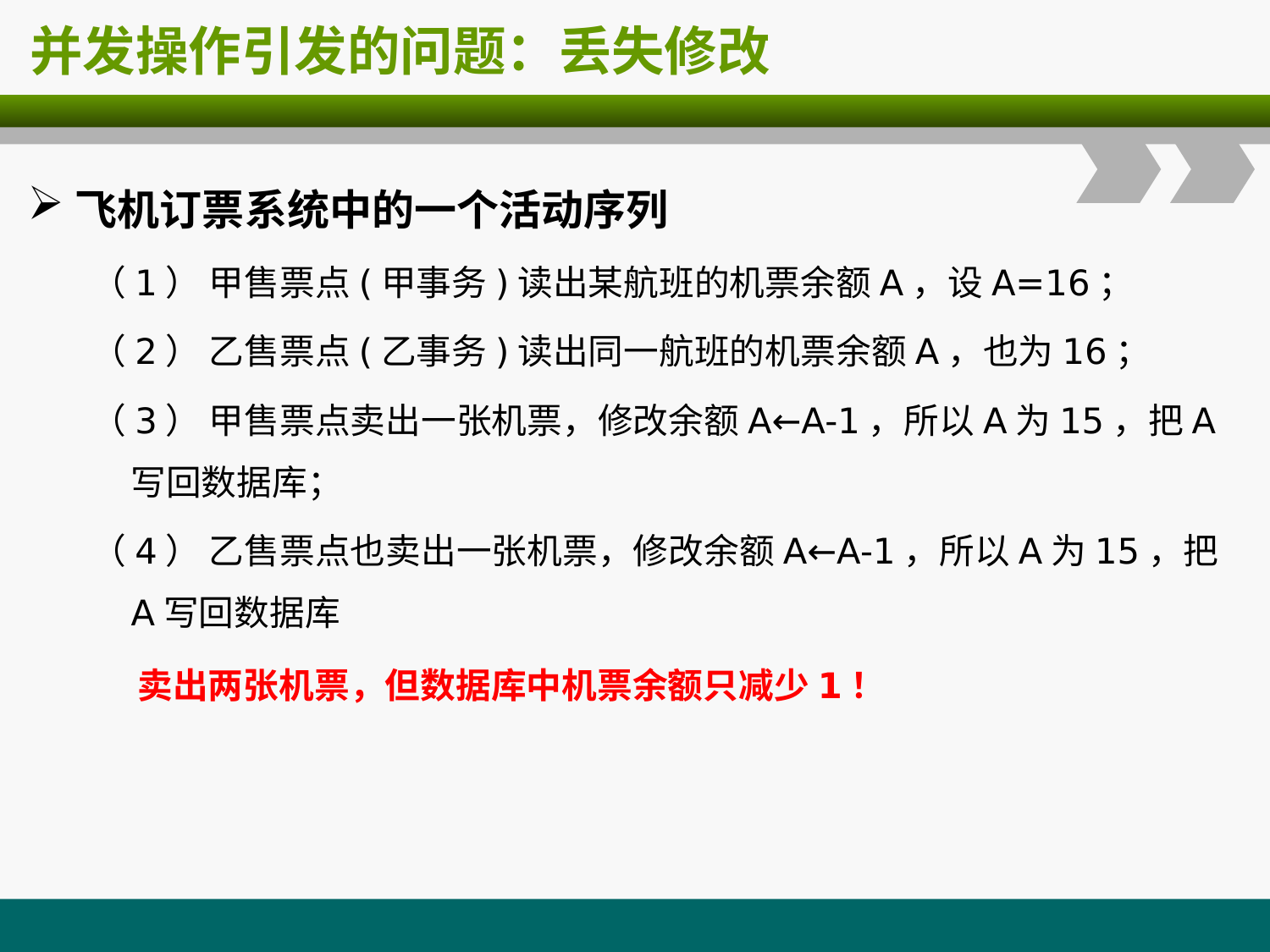

并发操作引发的问题：丢失修改
飞机订票系统中的一个活动序列
（1） 甲售票点(甲事务)读出某航班的机票余额A，设A=16；
（2） 乙售票点(乙事务)读出同一航班的机票余额A，也为16；
（3） 甲售票点卖出一张机票，修改余额A←A-1，所以A为15，把A写回数据库；
（4） 乙售票点也卖出一张机票，修改余额A←A-1，所以A为15，把A写回数据库
# 卖出两张机票，但数据库中机票余额只减少1！